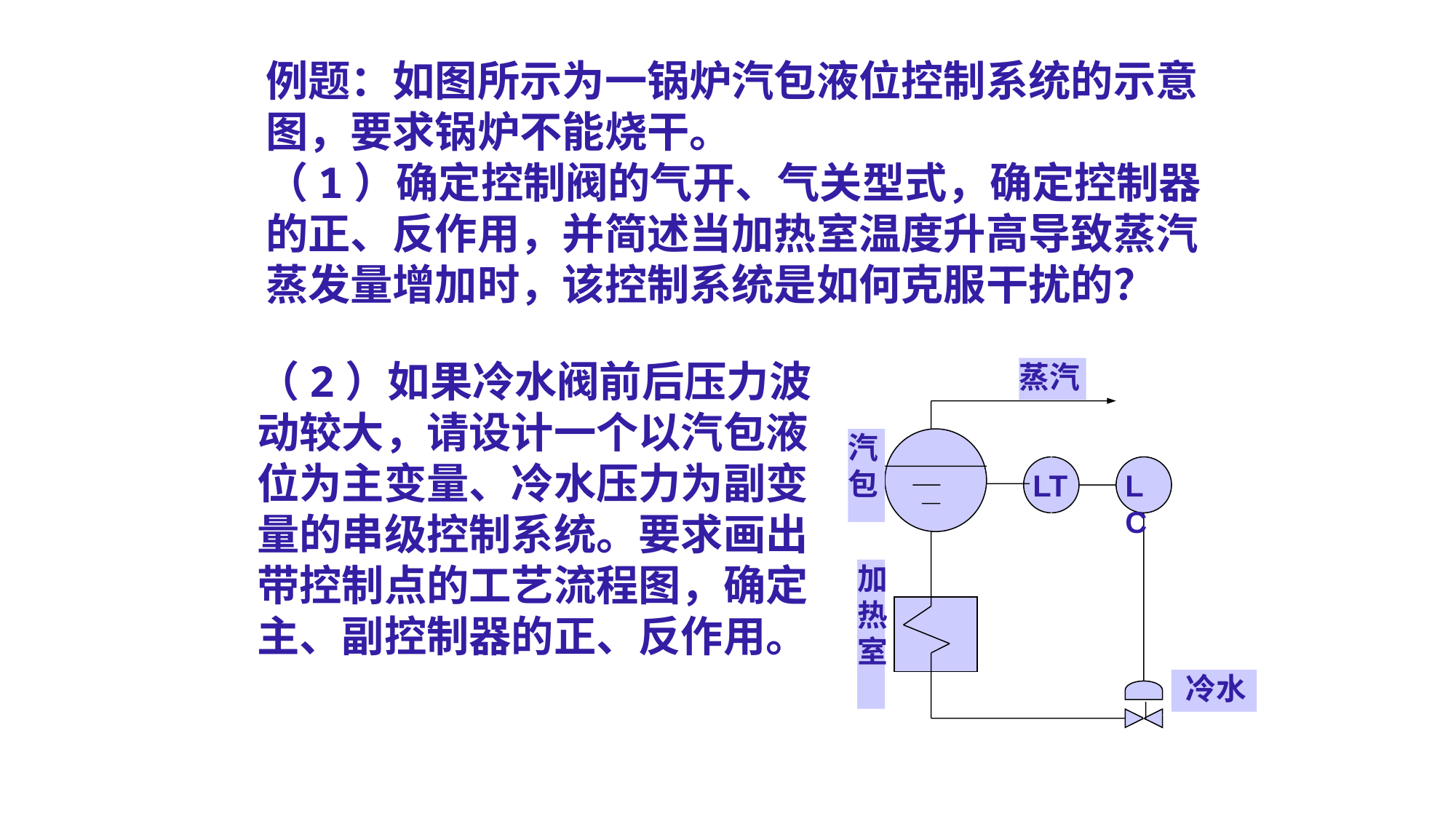

例题：如图所示为一锅炉汽包液位控制系统的示意图，要求锅炉不能烧干。
（1）确定控制阀的气开、气关型式，确定控制器的正、反作用，并简述当加热室温度升高导致蒸汽蒸发量增加时，该控制系统是如何克服干扰的？
（2）如果冷水阀前后压力波动较大，请设计一个以汽包液位为主变量、冷水压力为副变量的串级控制系统。要求画出带控制点的工艺流程图，确定主、副控制器的正、反作用。
蒸汽

汽包

LT
LC

加热室

 冷水